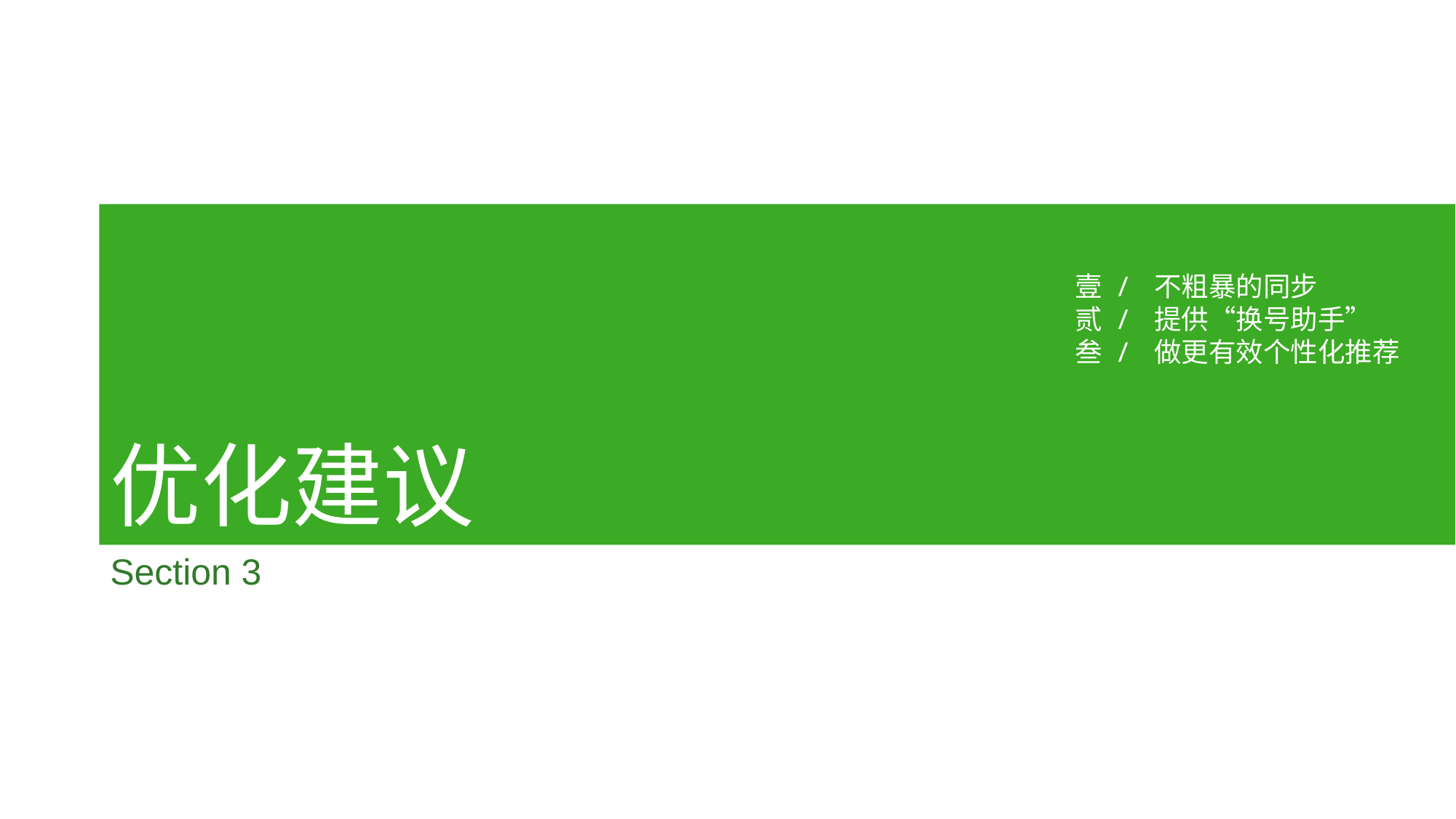

# 优化建议
壹 / 不粗暴的同步
贰 / 提供“换号助手”
叁 / 做更有效个性化推荐
Section 3